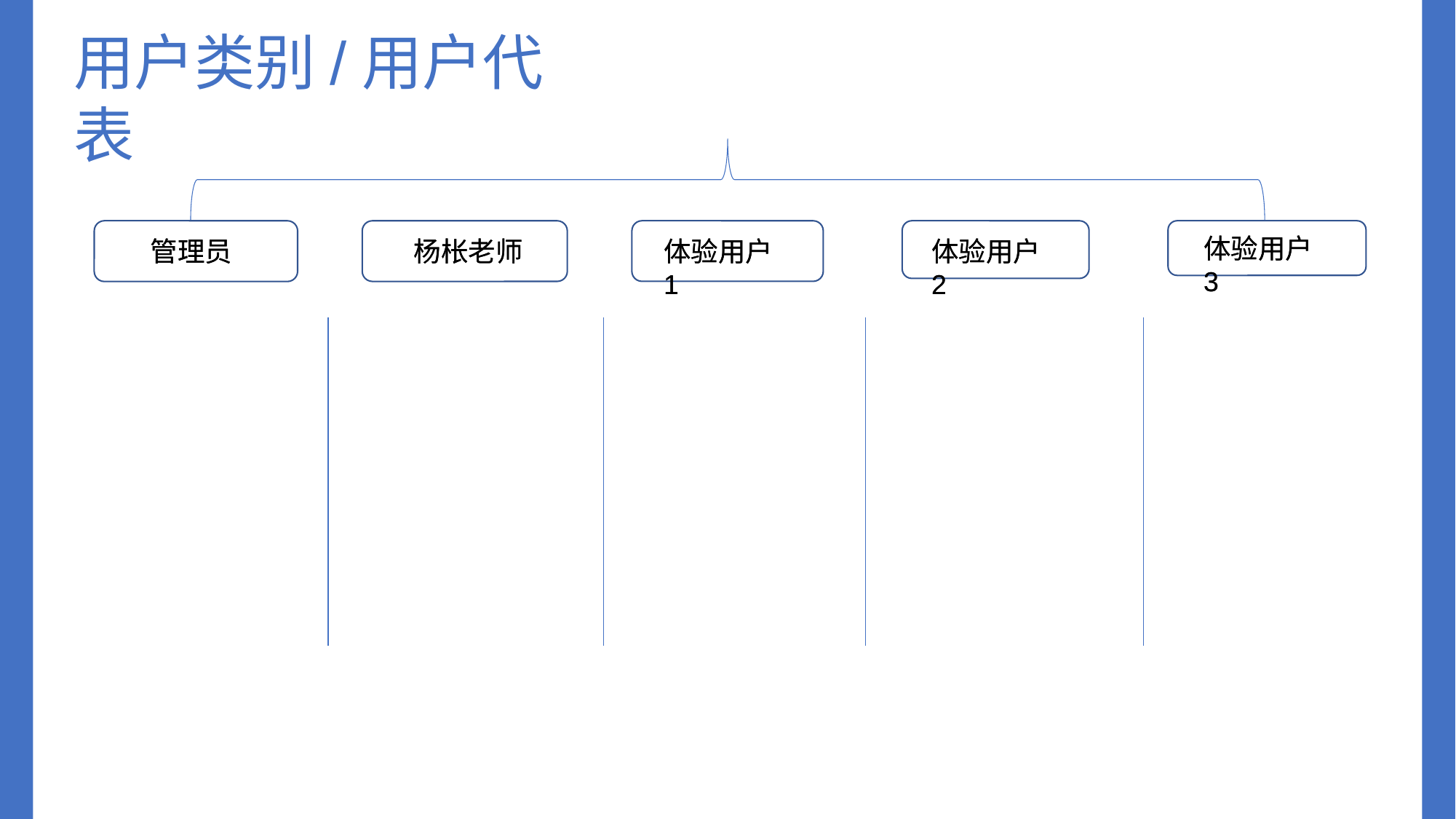

用户类别/用户代表

体验用户3
体验用户3
体验用户1
体验用户1
体验用户2
体验用户2
管理员
管理员
杨枨老师
杨枨老师